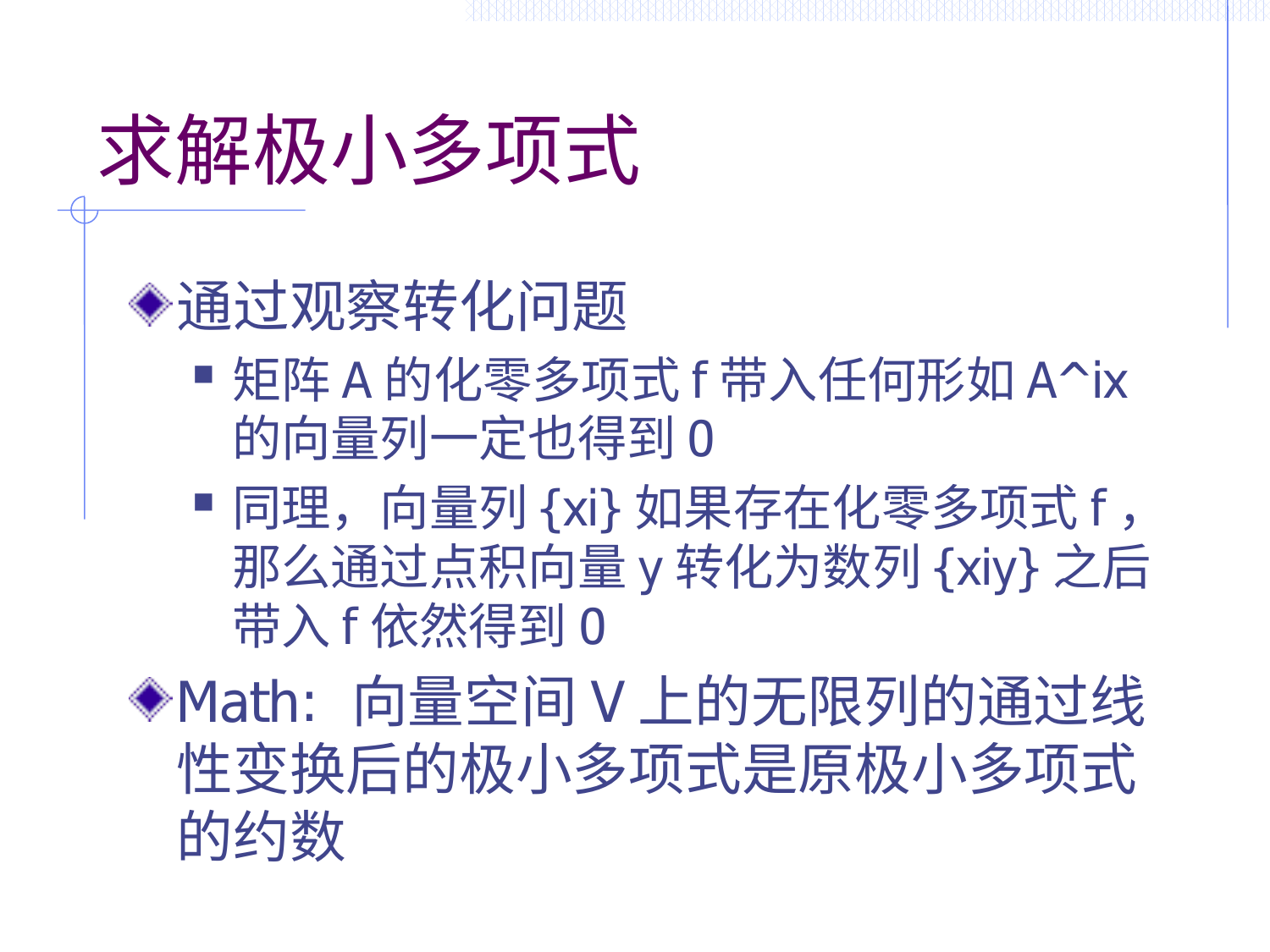

# 求解极小多项式
通过观察转化问题
矩阵A的化零多项式f带入任何形如A^ix的向量列一定也得到0
同理，向量列{xi}如果存在化零多项式f，那么通过点积向量y转化为数列{xiy}之后带入f依然得到0
Math: 向量空间V上的无限列的通过线性变换后的极小多项式是原极小多项式的约数